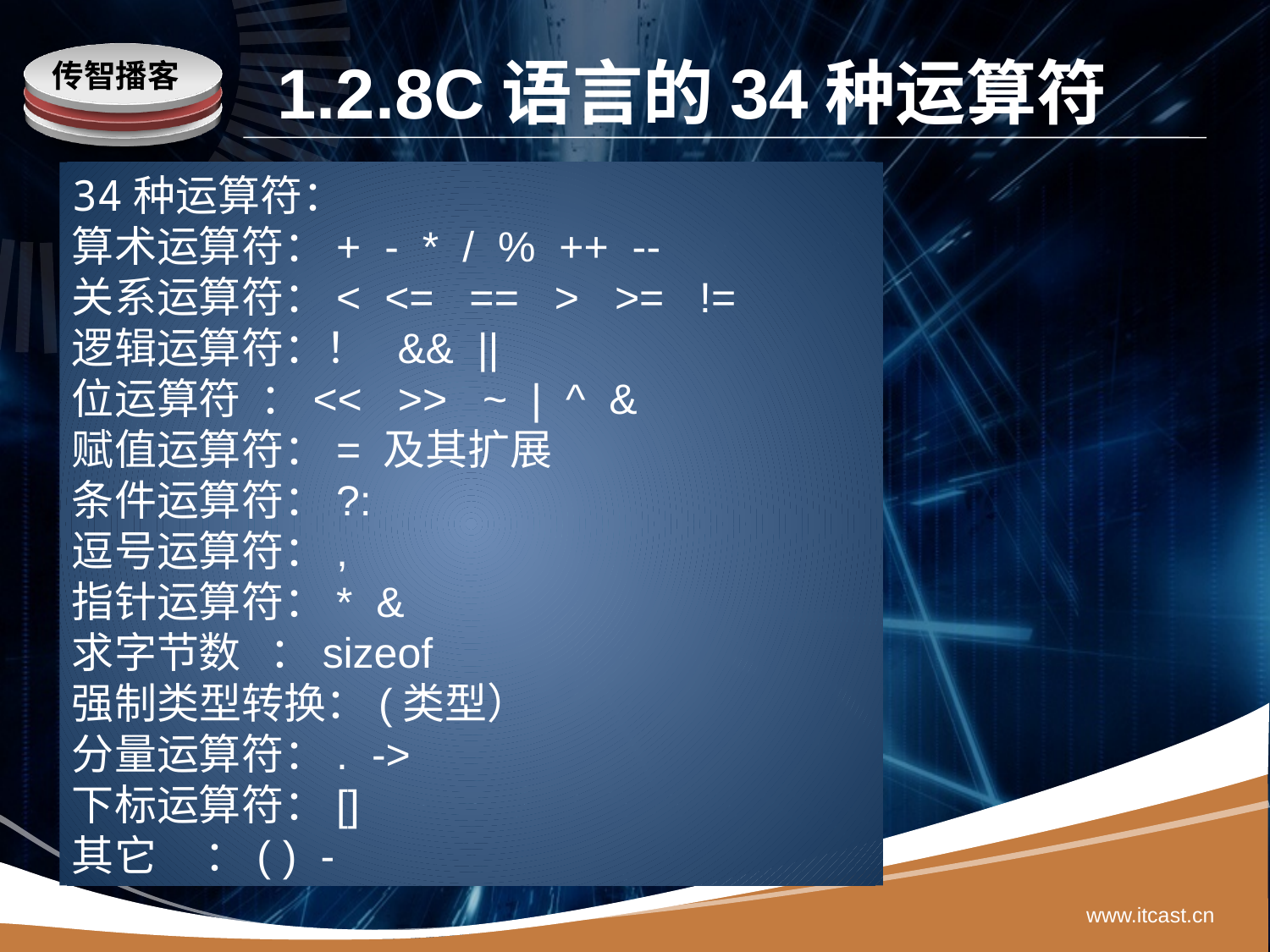

# 1.2.8C语言的34种运算符
传智播客
34种运算符：
算术运算符：+  -  *  /  %  ++  --
关系运算符：<  <=   ==   >   >=   !=
逻辑运算符：！  &&  ||
位运算符  ：<<   >>   ~  |  ^  &
赋值运算符：= 及其扩展
条件运算符：?:
逗号运算符：,
指针运算符：*  &
求字节数   ：sizeof
强制类型转换：(类型）
分量运算符：.  ->
下标运算符：[]
其它     ：( )  -
www.itcast.cn